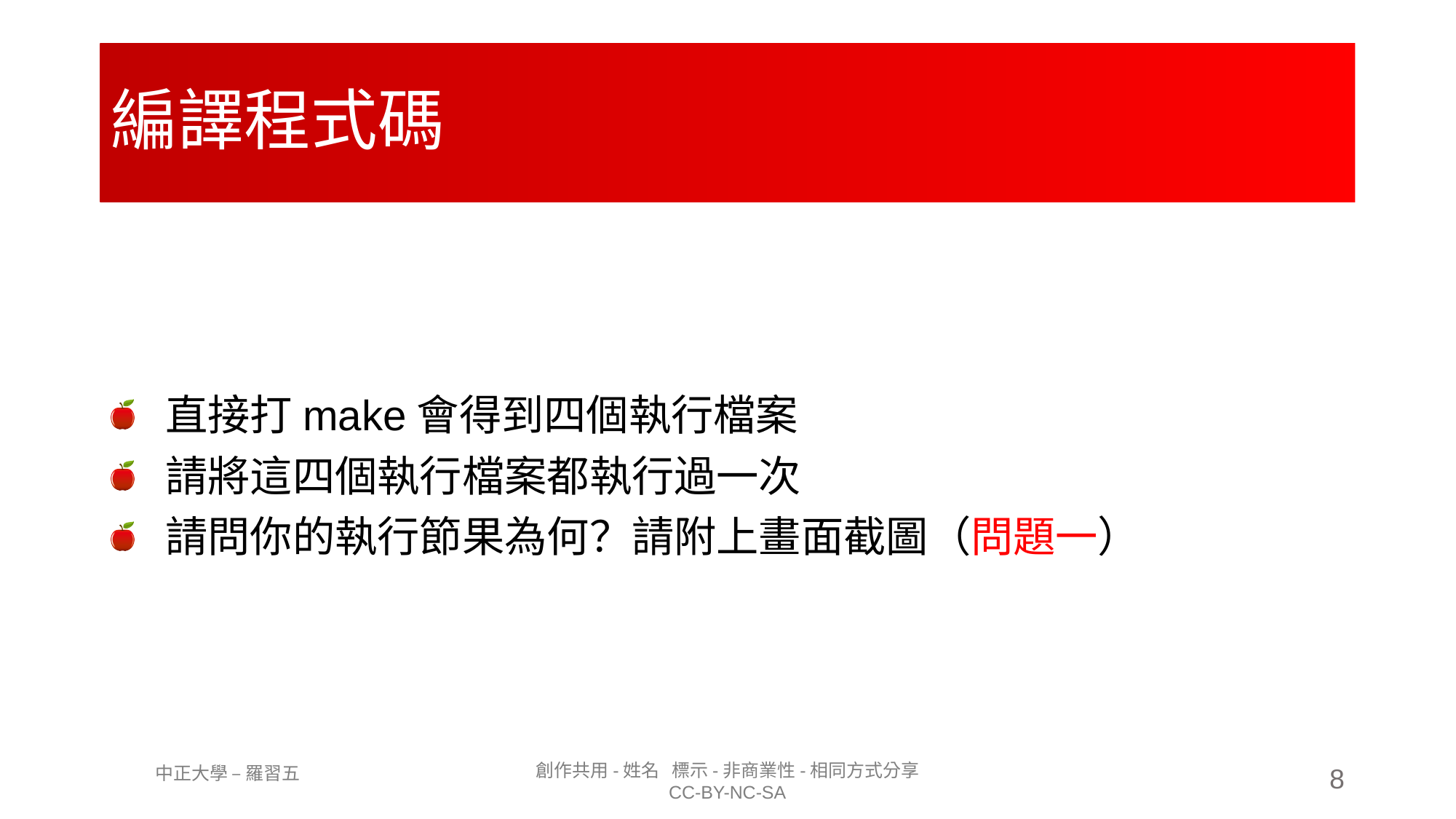

# 編譯程式碼
直接打make會得到四個執行檔案
請將這四個執行檔案都執行過一次
請問你的執行節果為何？請附上畫面截圖（問題一）